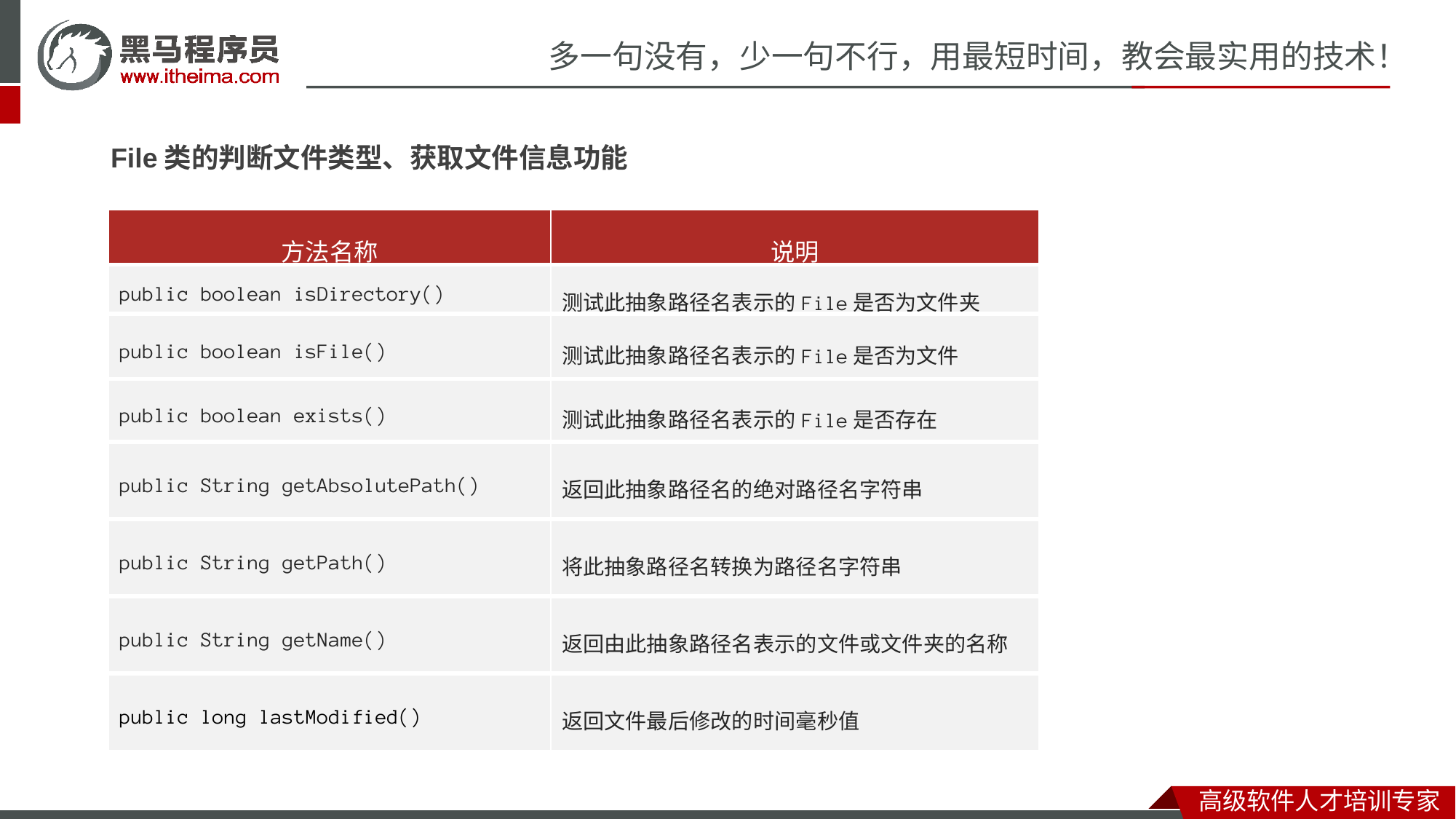

File类的判断文件类型、获取文件信息功能
| 方法名称 | 说明 |
| --- | --- |
| public boolean isDirectory() | 测试此抽象路径名表示的File是否为文件夹 |
| public boolean isFile() | 测试此抽象路径名表示的File是否为文件 |
| public boolean exists() | 测试此抽象路径名表示的File是否存在 |
| public String getAbsolutePath() | 返回此抽象路径名的绝对路径名字符串 |
| public String getPath() | 将此抽象路径名转换为路径名字符串 |
| public String getName() | 返回由此抽象路径名表示的文件或文件夹的名称 |
| public long lastModified() | 返回文件最后修改的时间毫秒值 |